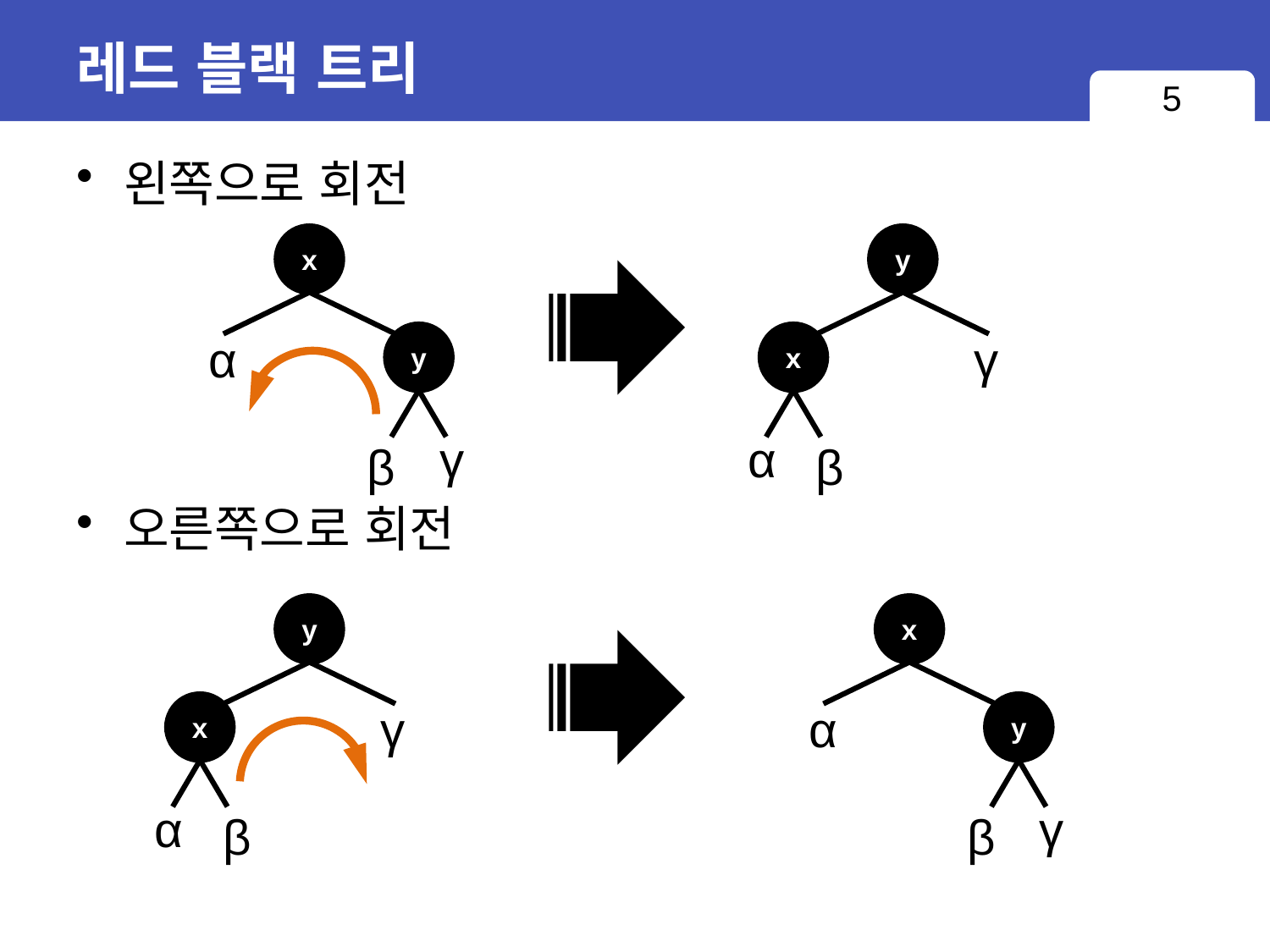

# 레드 블랙 트리
5
왼쪽으로 회전

오른쪽으로 회전
x
y

α
γ
y
x

γ
α
β
β
y
x

γ
α
x
y

α
γ
β
β